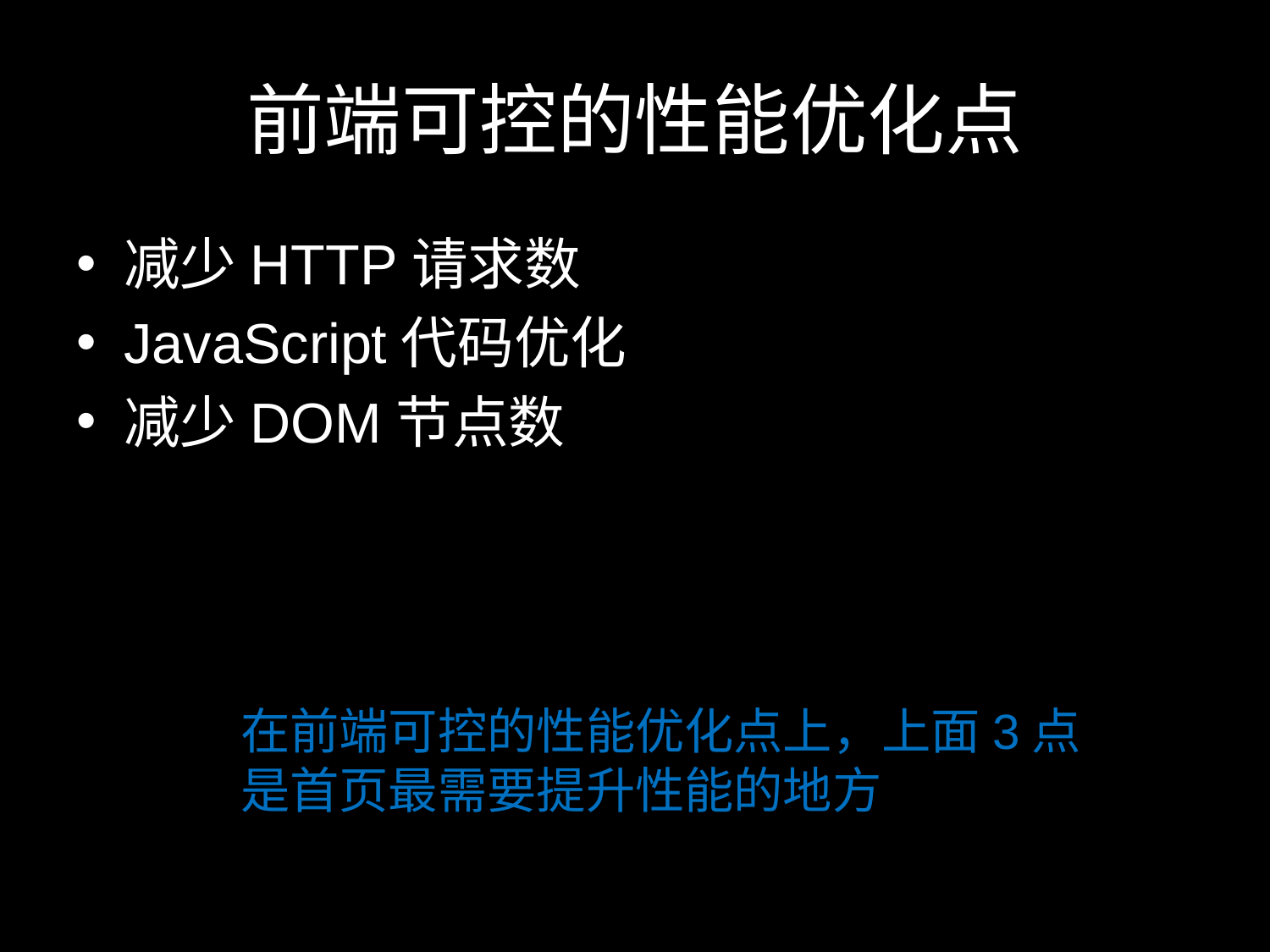

# 前端可控的性能优化点
减少HTTP请求数
JavaScript代码优化
减少DOM节点数
在前端可控的性能优化点上，上面3点是首页最需要提升性能的地方